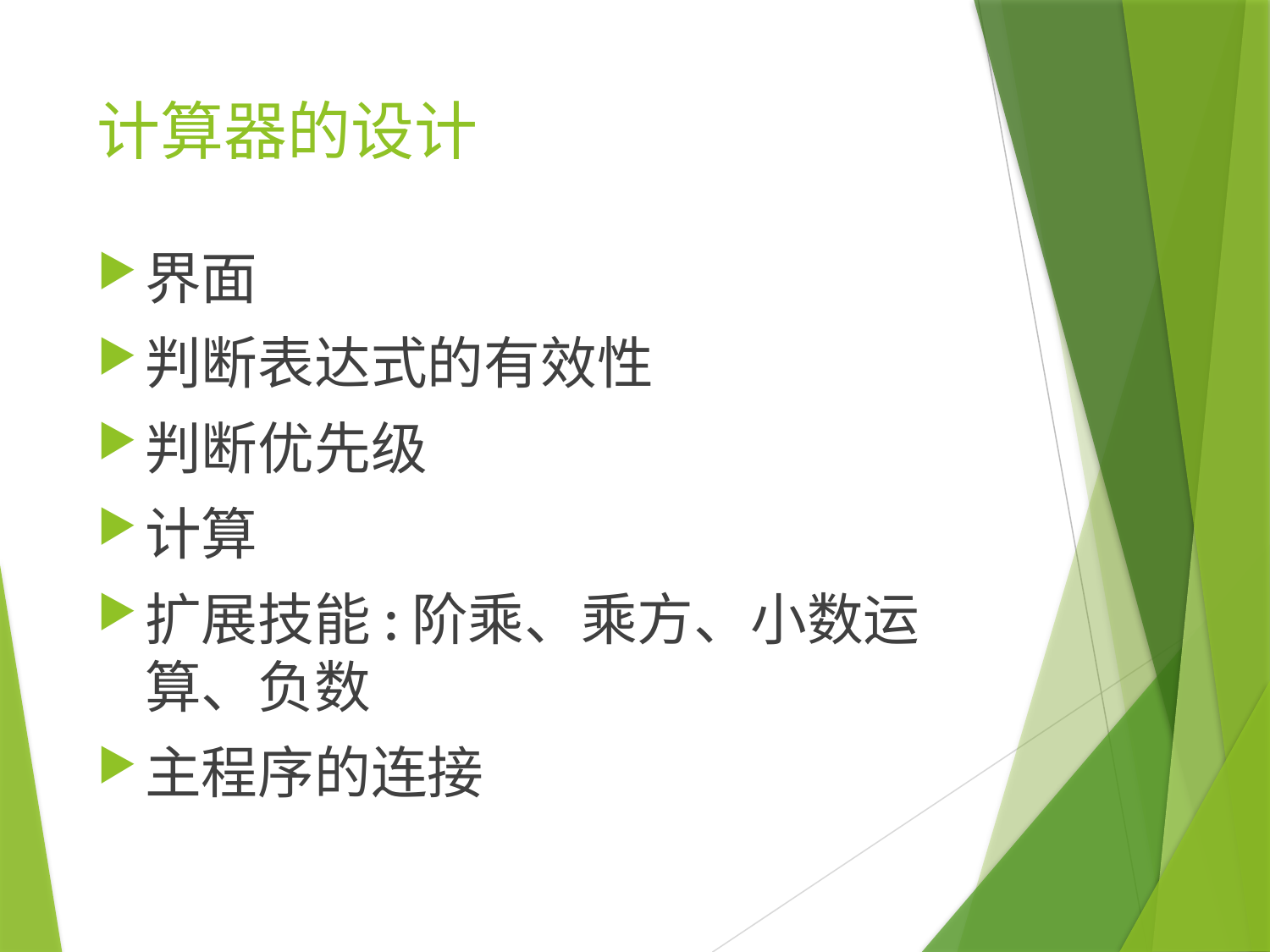

# 计算器的设计
界面
判断表达式的有效性
判断优先级
计算
扩展技能:阶乘、乘方、小数运算、负数
主程序的连接